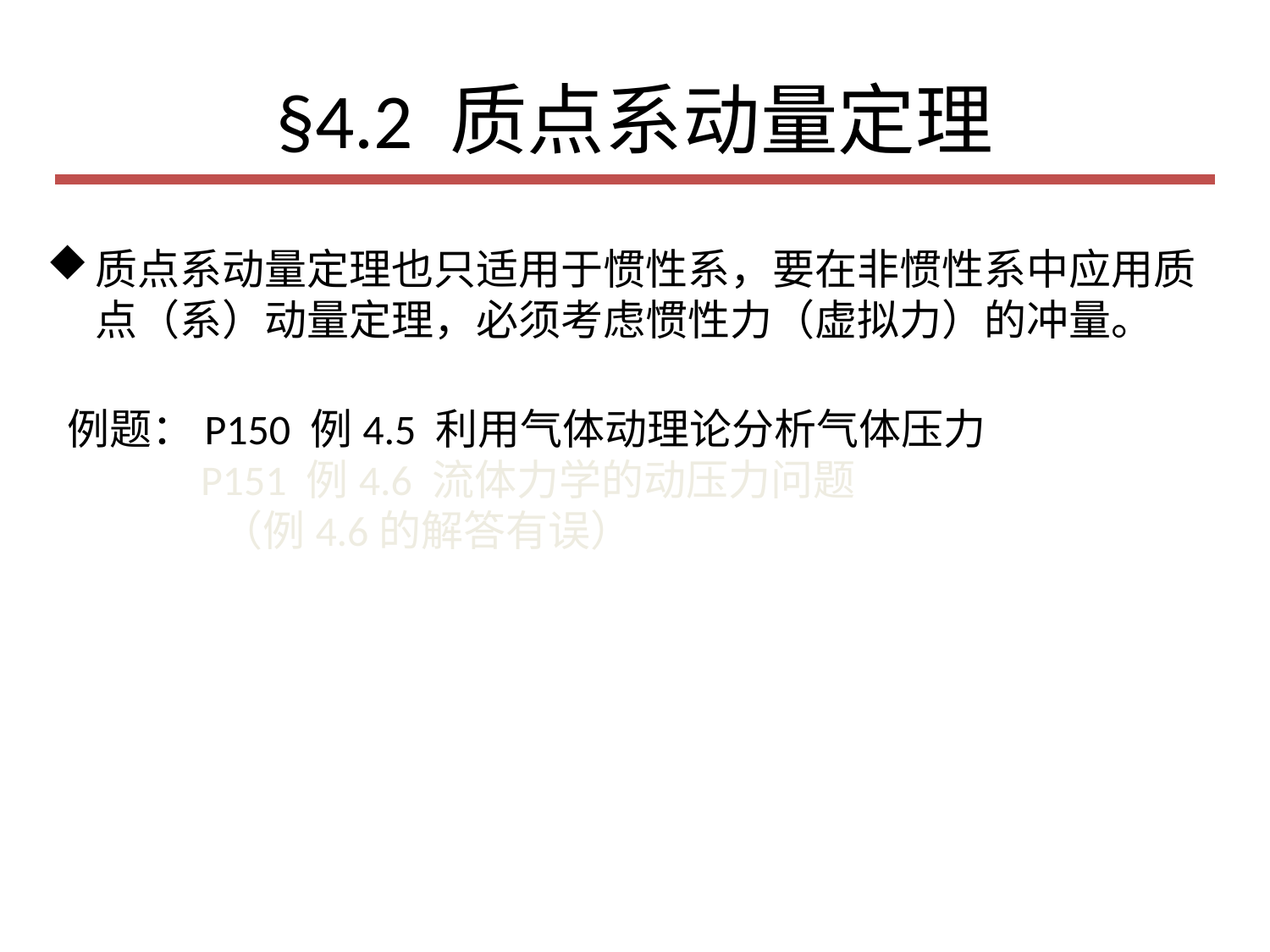

# §4.2 质点系动量定理

质点系动量定理也只适用于惯性系，要在非惯性系中应用质点（系）动量定理，必须考虑惯性力（虚拟力）的冲量。
例题：P150 例4.5 利用气体动理论分析气体压力
              P151 例4.6 流体力学的动压力问题
               （例4.6的解答有误）